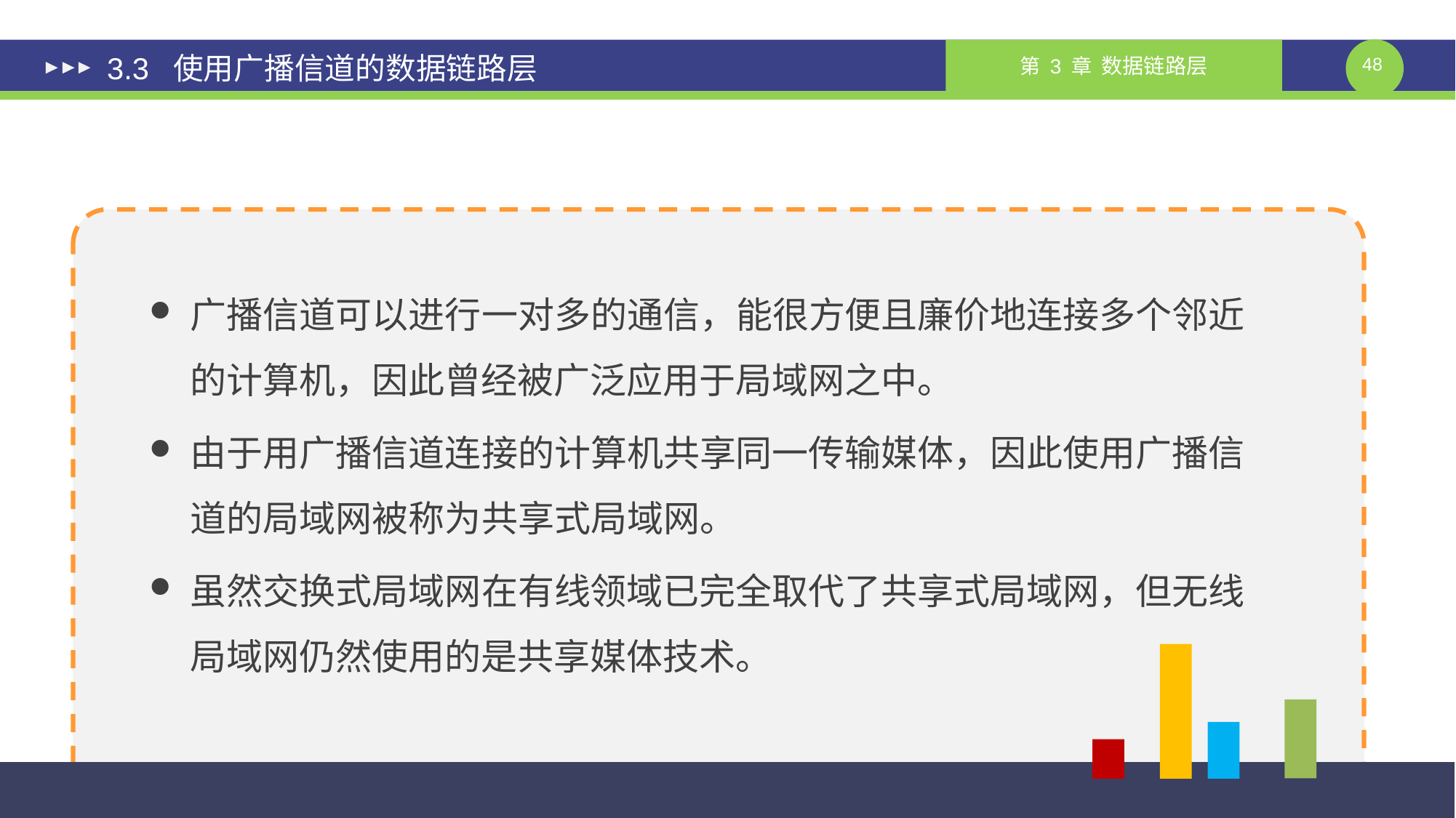

# 3.3  使用广播信道的数据链路层

广播信道可以进行一对多的通信，能很方便且廉价地连接多个邻近的计算机，因此曾经被广泛应用于局域网之中。
由于用广播信道连接的计算机共享同一传输媒体，因此使用广播信道的局域网被称为共享式局域网。
虽然交换式局域网在有线领域已完全取代了共享式局域网，但无线局域网仍然使用的是共享媒体技术。

课件制作人：谢钧 谢希仁